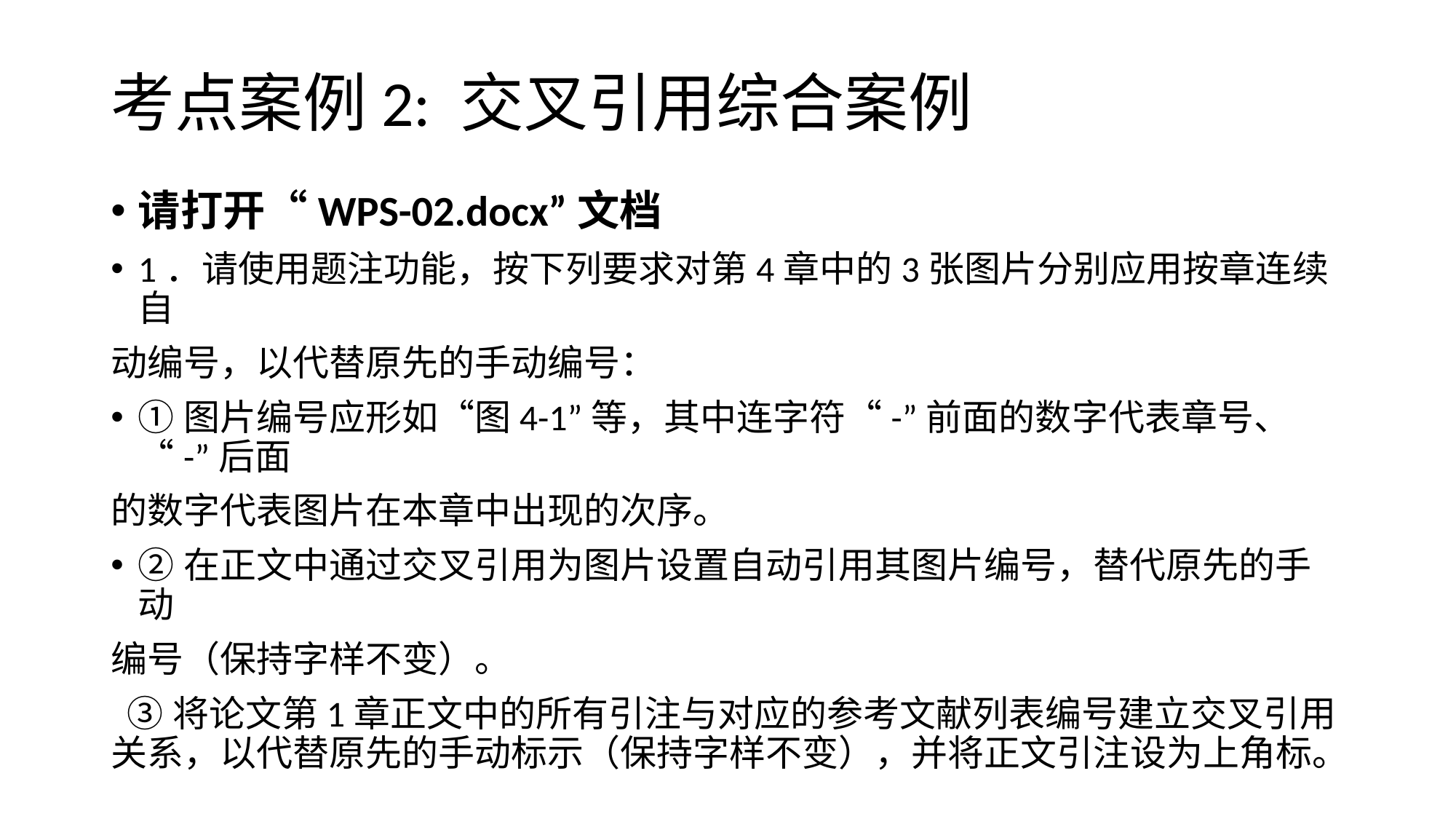

# 考点案例2: 交叉引用综合案例
请打开“WPS-02.docx”文档
1．请使用题注功能，按下列要求对第4章中的3张图片分别应用按章连续自
动编号，以代替原先的手动编号：
①图片编号应形如“图4-1”等，其中连字符“-”前面的数字代表章号、“-”后面
的数字代表图片在本章中出现的次序。
②在正文中通过交叉引用为图片设置自动引用其图片编号，替代原先的手动
编号（保持字样不变）。
  ③将论文第1章正文中的所有引注与对应的参考文献列表编号建立交叉引用关系，以代替原先的手动标示（保持字样不变），并将正文引注设为上角标。